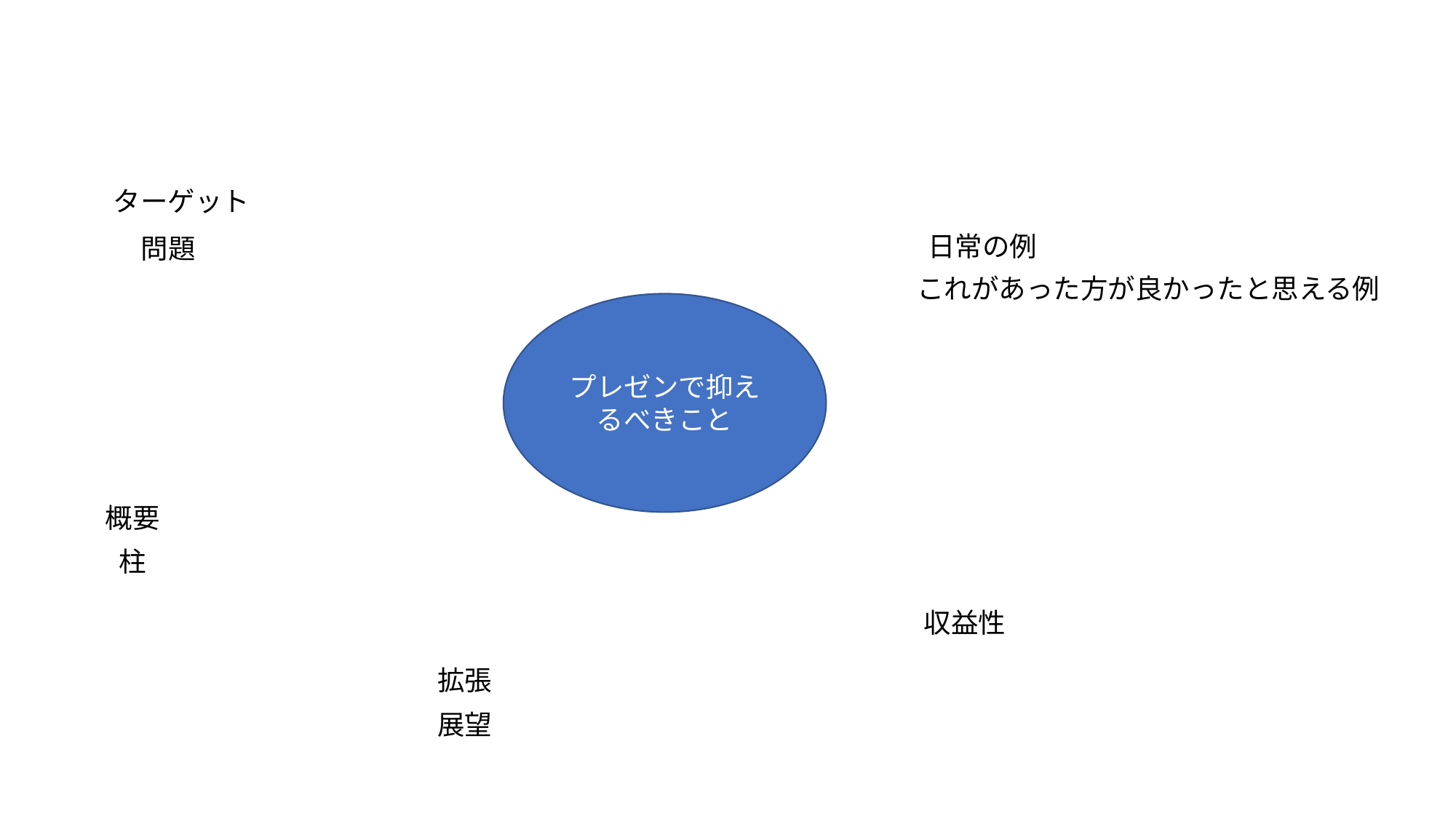

ターゲット
日常の例
問題
これがあった方が良かったと思える例
プレゼンで抑えるべきこと
概要
柱
収益性
拡張
展望